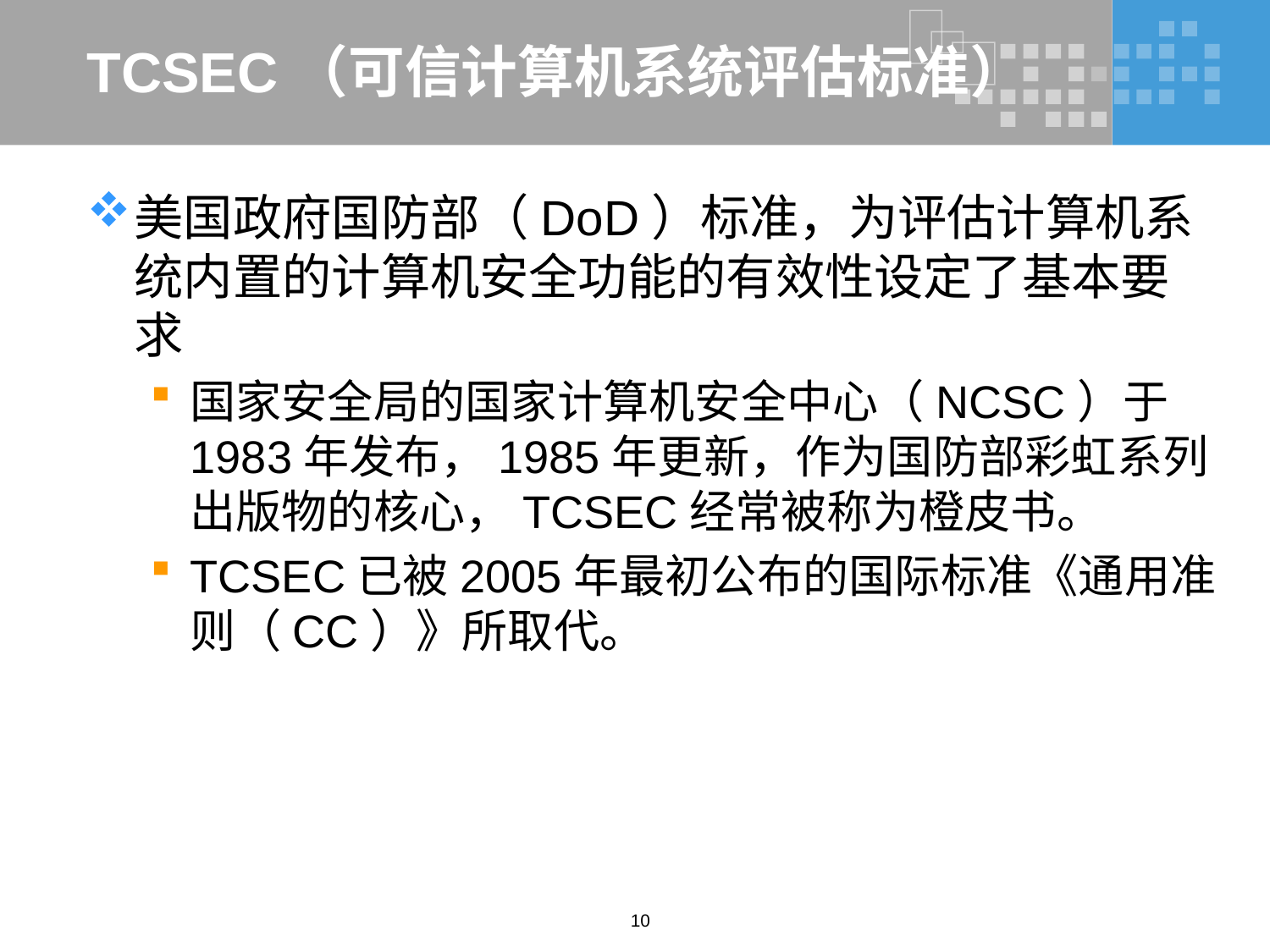

# TCSEC（可信计算机系统评估标准）
美国政府国防部（DoD）标准，为评估计算机系统内置的计算机安全功能的有效性设定了基本要求
国家安全局的国家计算机安全中心（NCSC）于1983年发布，1985年更新，作为国防部彩虹系列出版物的核心，TCSEC经常被称为橙皮书。
TCSEC已被2005年最初公布的国际标准《通用准则（CC）》所取代。
10